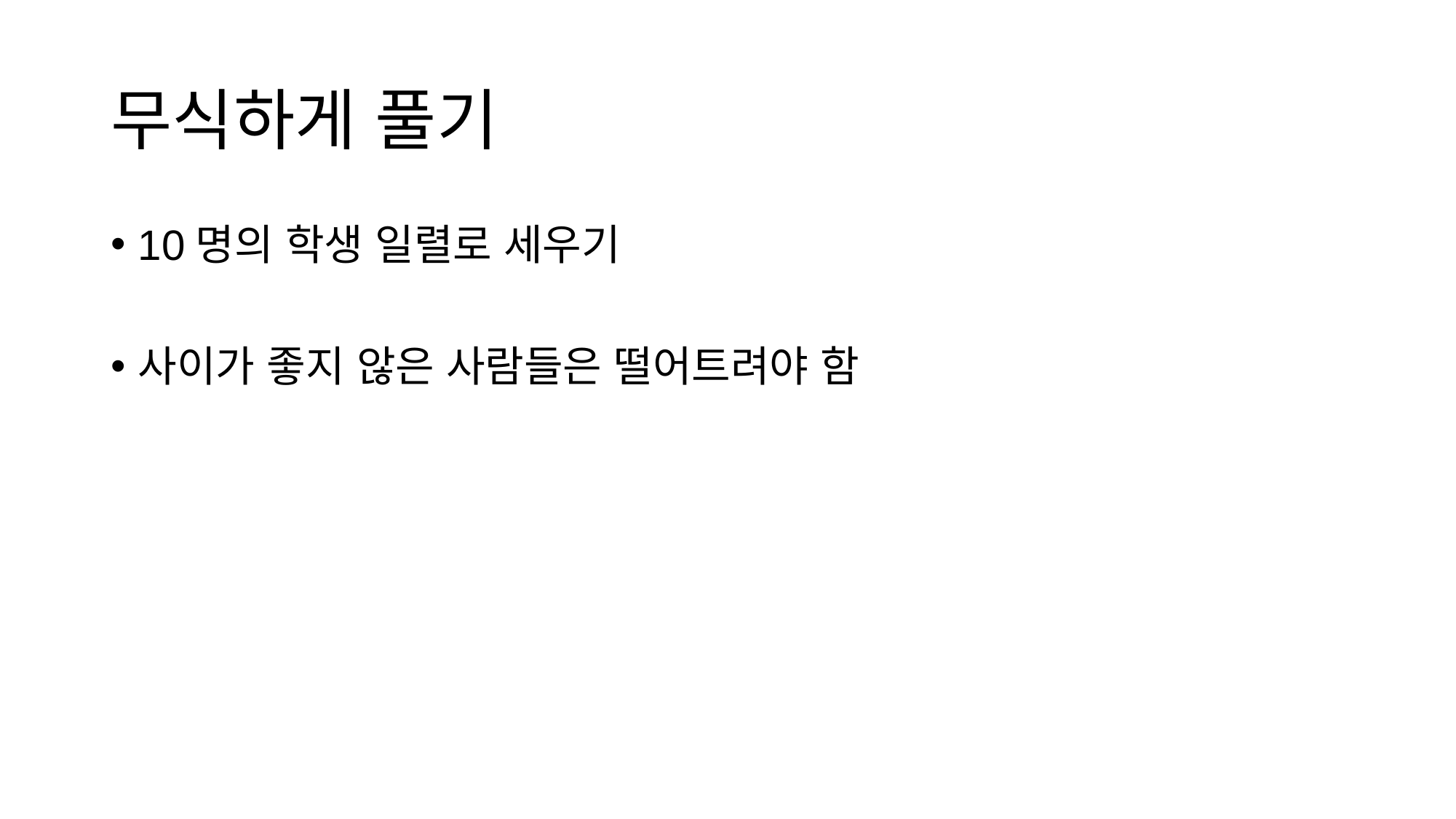

# 무식하게 풀기
10명의 학생 일렬로 세우기

사이가 좋지 않은 사람들은 떨어트려야 함